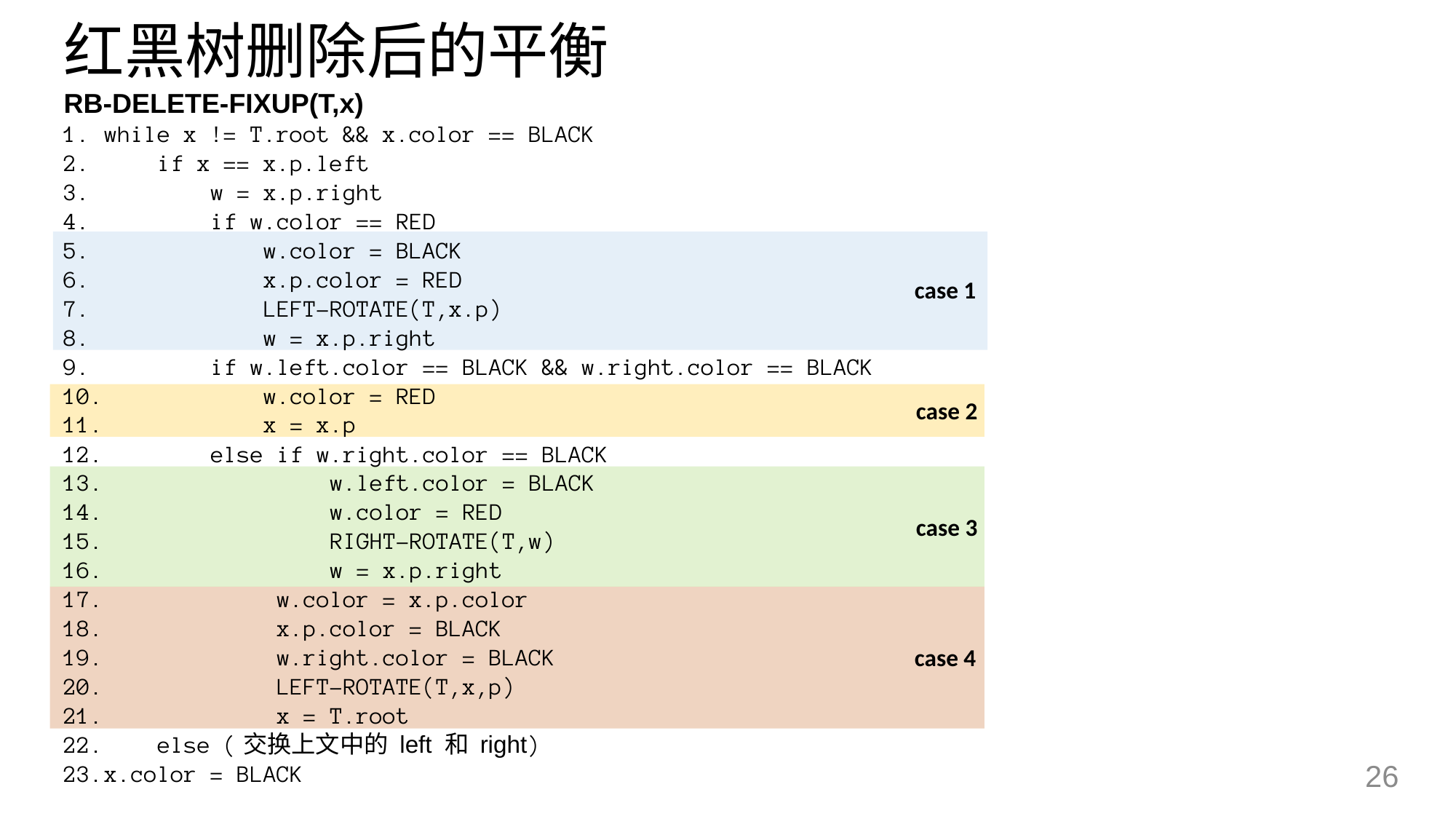

# 红黑树删除后的平衡
RB-DELETE-FIXUP(T,x)
while x != T.root && x.color == BLACK
    if x == x.p.left
        w = x.p.right
        if w.color == RED
            w.color = BLACK
            x.p.color = RED
            LEFT-ROTATE(T,x.p)
            w = x.p.right
        if w.left.color == BLACK && w.right.color == BLACK
            w.color = RED
            x = x.p
        else if w.right.color == BLACK
                 w.left.color = BLACK
                 w.color = RED
                 RIGHT-ROTATE(T,w)
                 w = x.p.right
             w.color = x.p.color
             x.p.color = BLACK
             w.right.color = BLACK
             LEFT-ROTATE(T,x,p)
             x = T.root
    else (交换上文中的 left 和 right)
x.color = BLACK

case 1

case 2

case 3

case 4
26